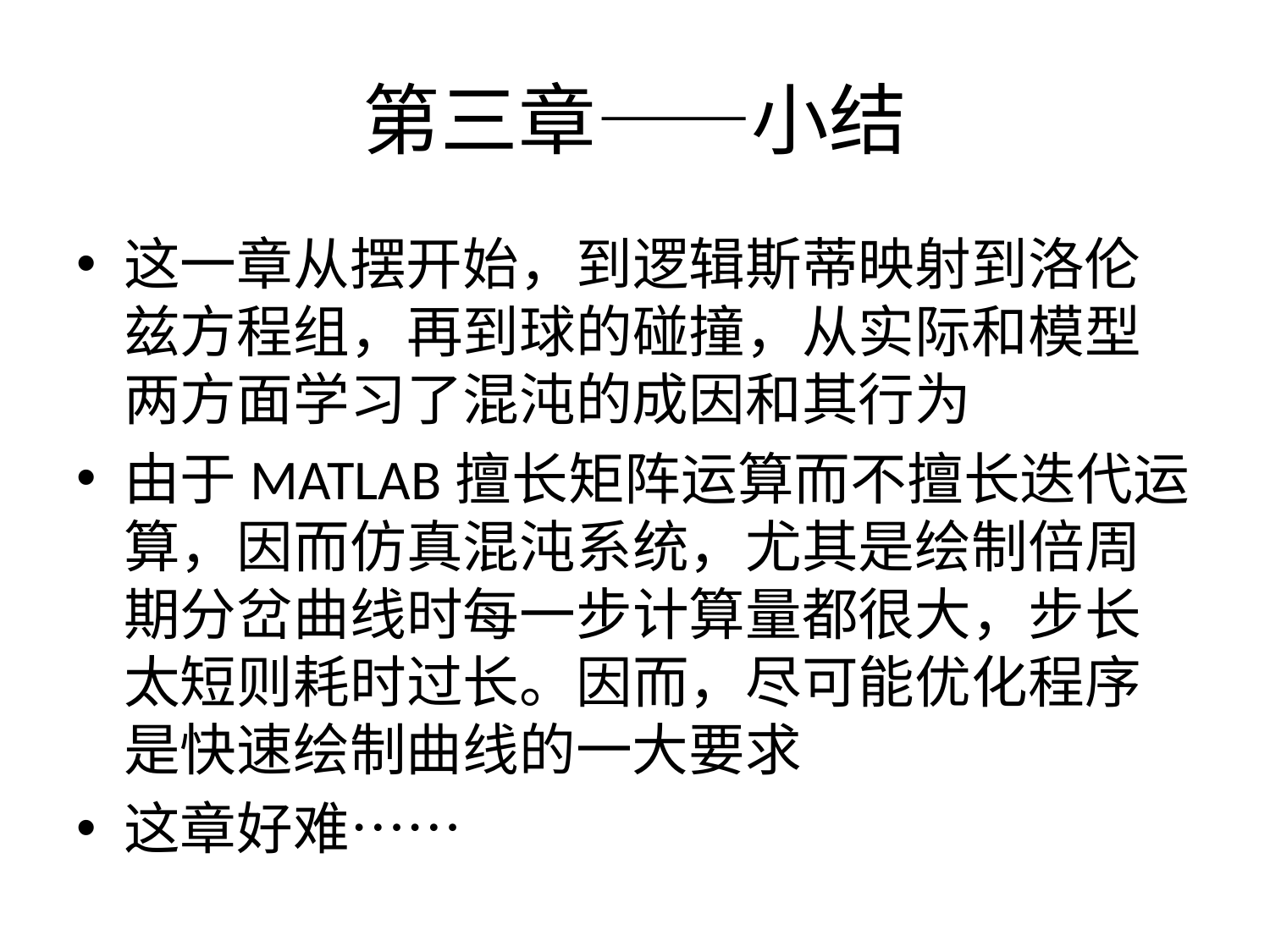

# 第三章——小结
这一章从摆开始，到逻辑斯蒂映射到洛伦兹方程组，再到球的碰撞，从实际和模型两方面学习了混沌的成因和其行为
由于MATLAB擅长矩阵运算而不擅长迭代运算，因而仿真混沌系统，尤其是绘制倍周期分岔曲线时每一步计算量都很大，步长太短则耗时过长。因而，尽可能优化程序是快速绘制曲线的一大要求
这章好难……